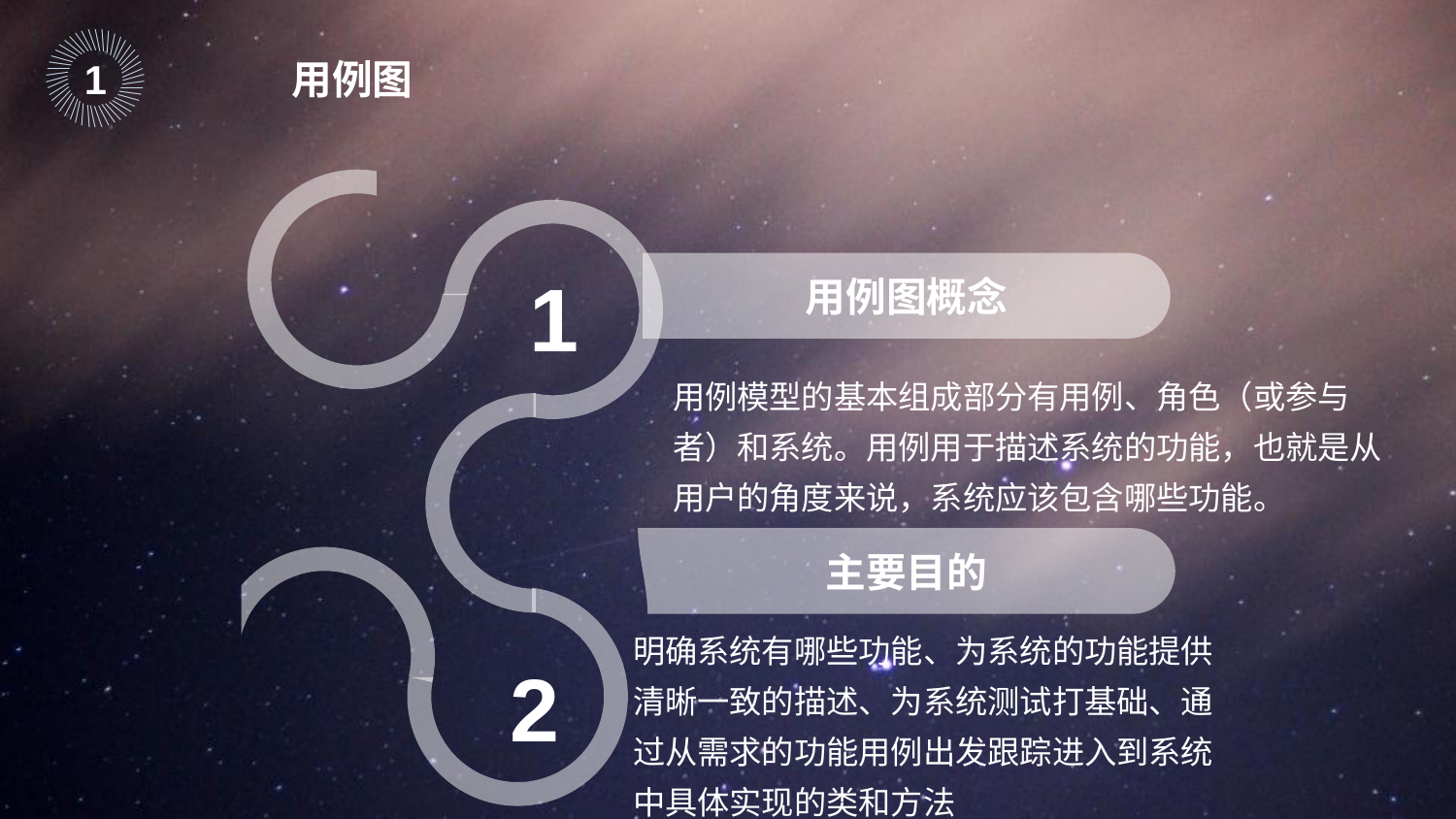

｜
｜
｜
｜
｜
｜
｜
｜
｜
｜
｜
｜
｜
｜
｜
｜
｜
｜
｜
｜
｜
｜
｜
｜
｜
｜
｜
｜
｜
｜
｜
｜
｜
｜
｜
｜
｜
｜
｜
｜
｜
｜
｜
｜
｜
｜
1
用例图

用例图概念
1
用例模型的基本组成部分有用例、角色（或参与者）和系统。用例用于描述系统的功能，也就是从用户的角度来说，系统应该包含哪些功能。

主要目的

明确系统有哪些功能、为系统的功能提供清晰一致的描述、为系统测试打基础、通过从需求的功能用例出发跟踪进入到系统中具体实现的类和方法
2